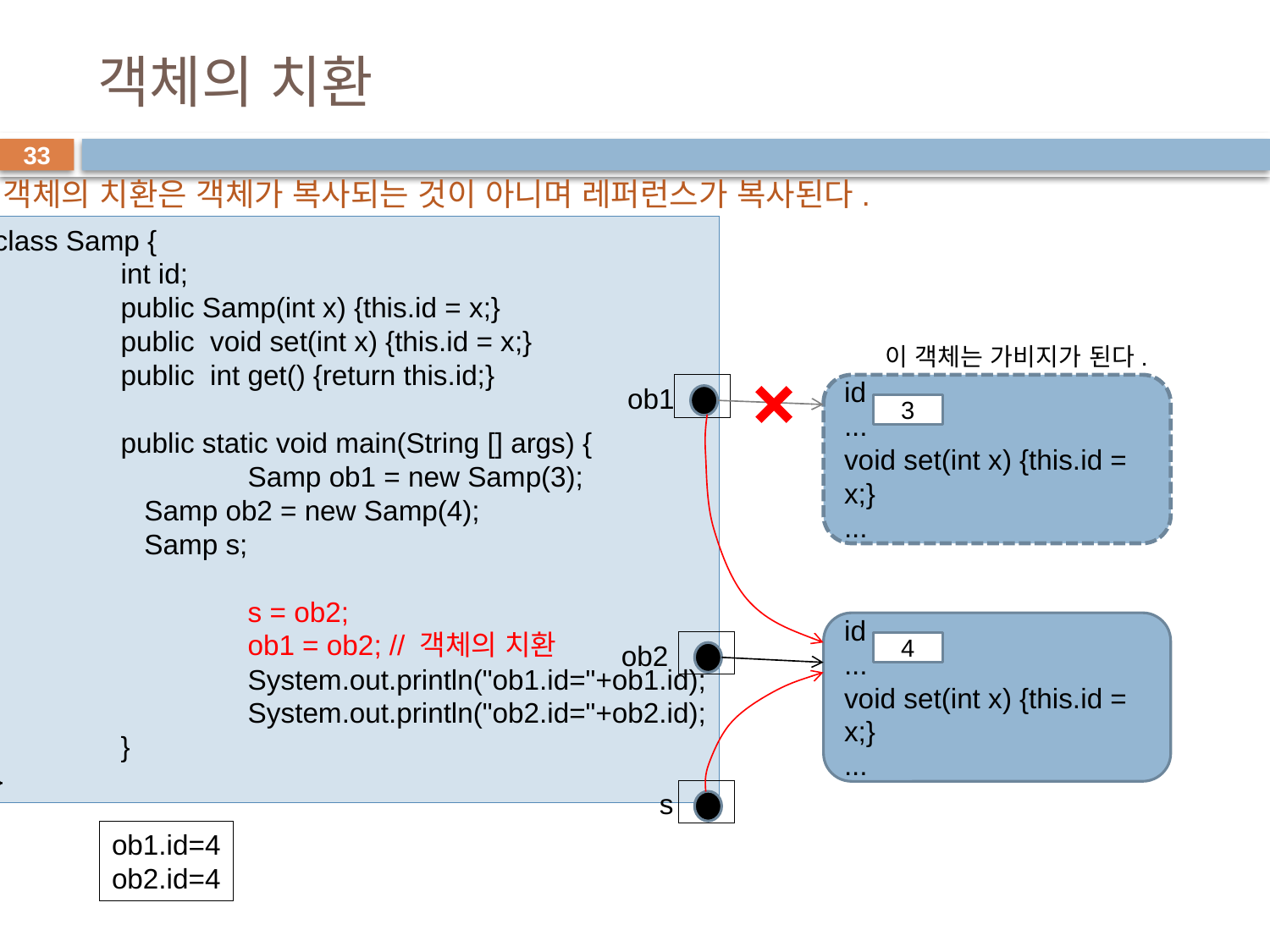

# 객체의 치환
33
* 객체의 치환은 객체가 복사되는 것이 아니며 레퍼런스가 복사된다.
class Samp {
	int id;
	public Samp(int x) {this.id = x;}
	public  void set(int x) {this.id = x;}
	public  int get() {return this.id;}

	public static void main(String [] args) {
	  	Samp ob1 = new Samp(3);
	   Samp ob2 = new Samp(4);
	   Samp s;

		s = ob2;
		ob1 = ob2; // 객체의 치환
		System.out.println("ob1.id="+ob1.id);
		System.out.println("ob2.id="+ob2.id);
	}
}
이 객체는 가비지가 된다.
ob1

id
...
void set(int x) {this.id = x;}
...

3

id
...
void set(int x) {this.id = x;}
...
ob2

4

s

ob1.id=4
ob2.id=4